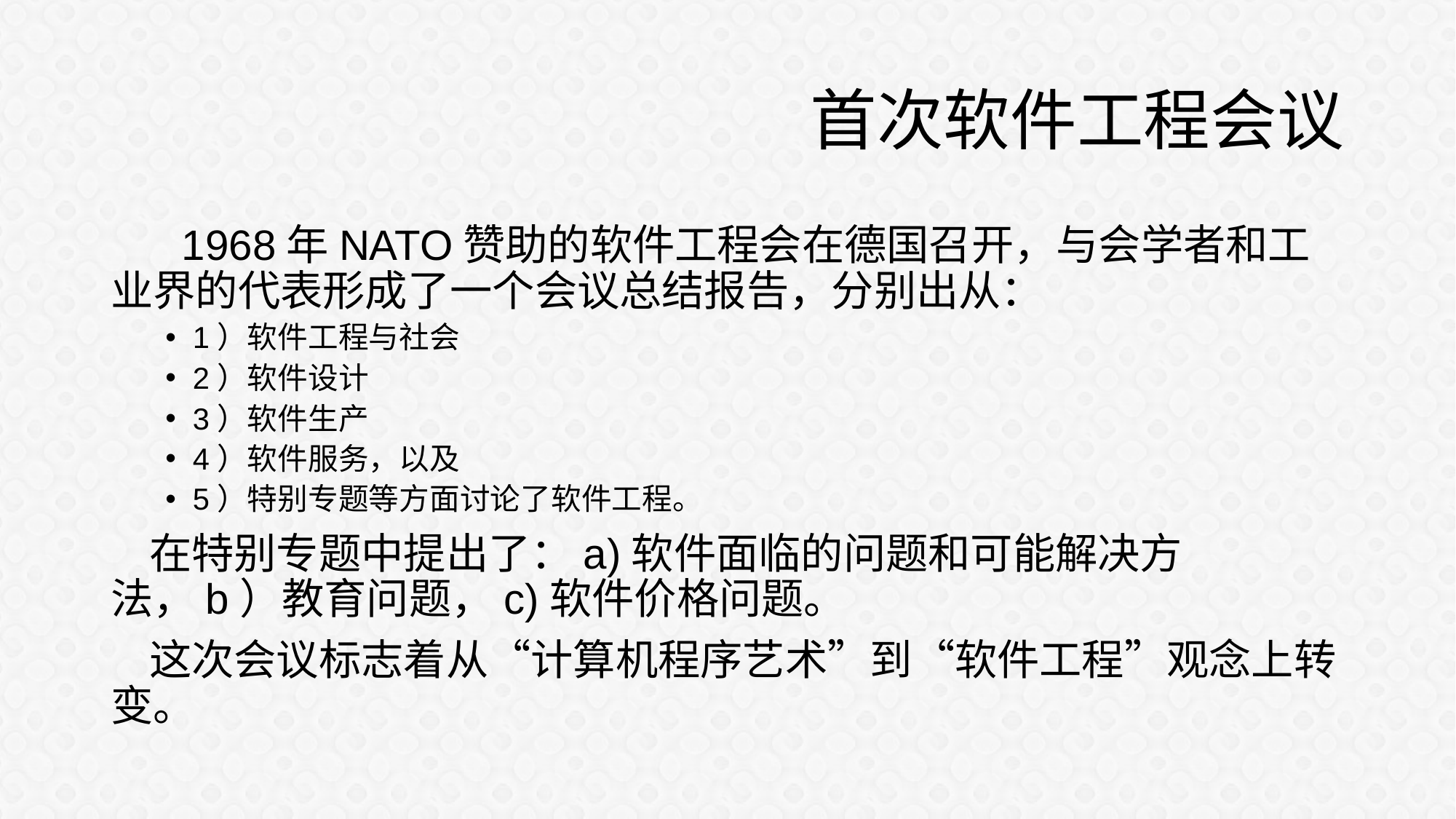

# 首次软件工程会议
      1968年NATO赞助的软件工程会在德国召开，与会学者和工业界的代表形成了一个会议总结报告，分别出从：
1）软件工程与社会
2）软件设计
3）软件生产
4）软件服务，以及
5）特别专题等方面讨论了软件工程。
   在特别专题中提出了：a)软件面临的问题和可能解决方法，b）教育问题，c)软件价格问题。
   这次会议标志着从“计算机程序艺术”到“软件工程”观念上转变。